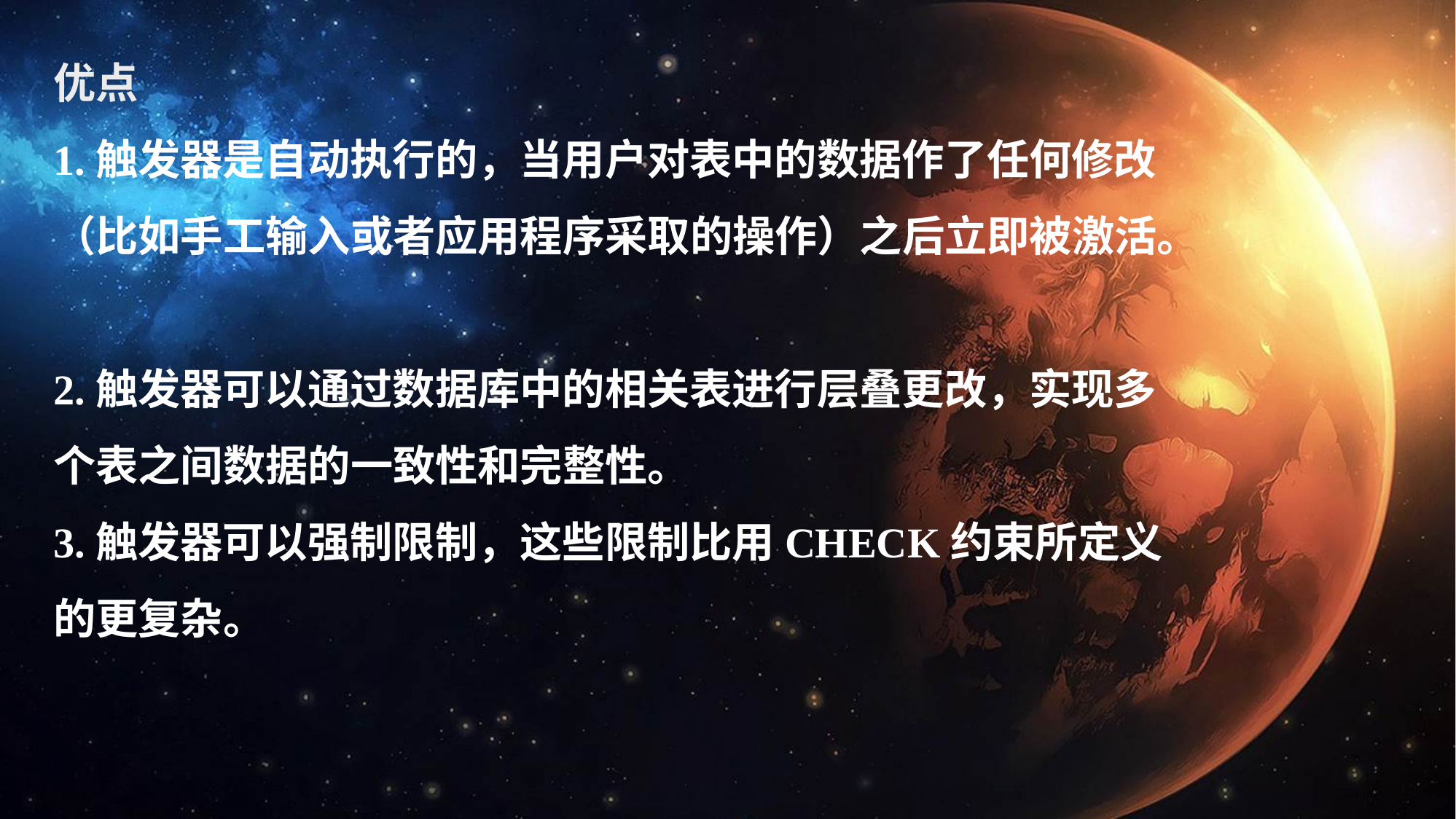

优点
1.触发器是自动执行的，当用户对表中的数据作了任何修改（比如手工输入或者应用程序采取的操作）之后立即被激活。
2.触发器可以通过数据库中的相关表进行层叠更改，实现多个表之间数据的一致性和完整性。
3.触发器可以强制限制，这些限制比用CHECK约束所定义的更复杂。